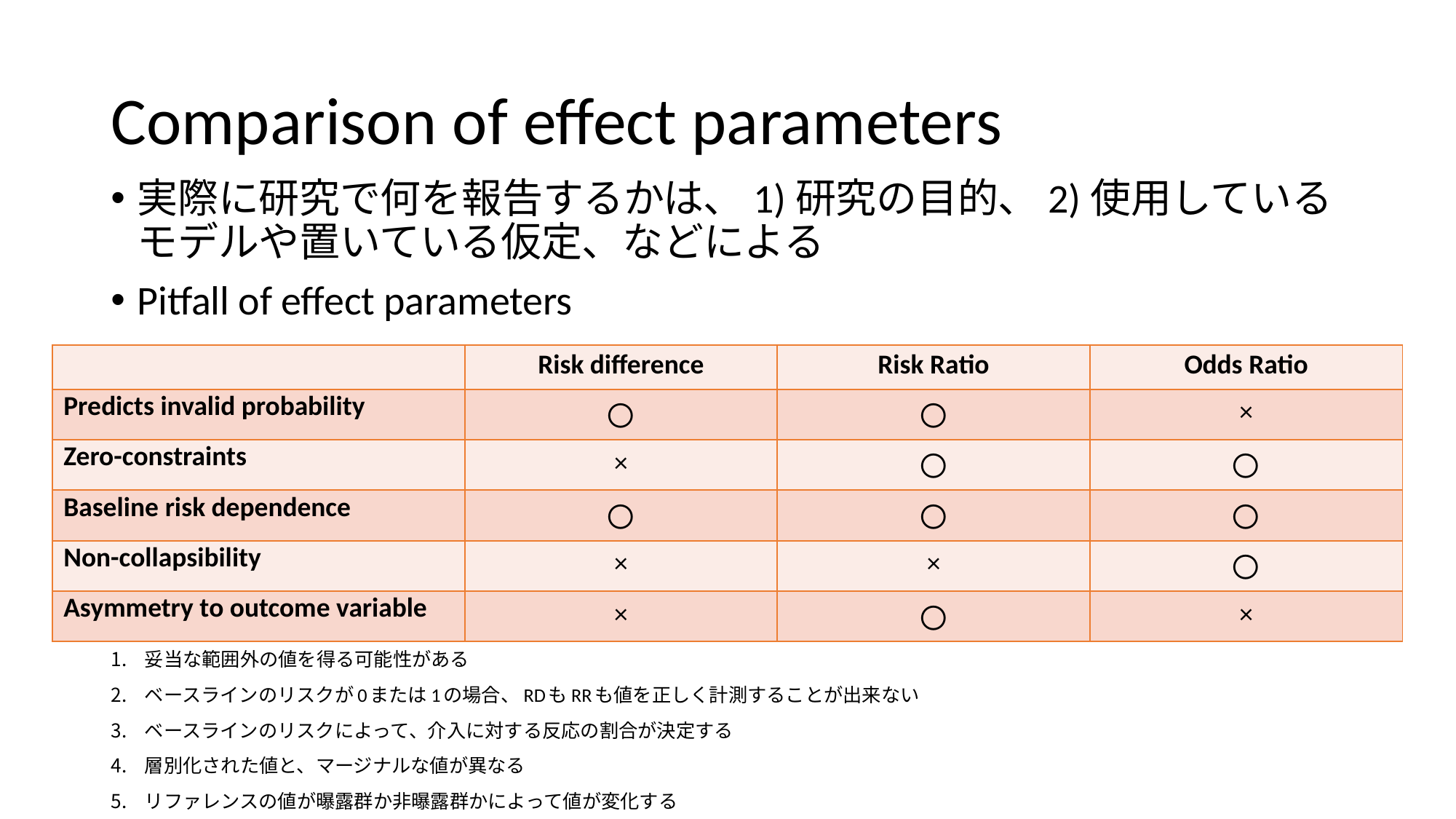

# Comparison of effect parameters
実際に研究で何を報告するかは、1)研究の目的、2)使用しているモデルや置いている仮定、などによる
Pitfall of effect parameters

|  | Risk difference | Risk Ratio | Odds Ratio |
| --- | --- | --- | --- |
| Predicts invalid probability | 〇 | 〇 | × |
| Zero-constraints | × | 〇 | 〇 |
| Baseline risk dependence | 〇 | 〇 | 〇 |
| Non-collapsibility | × | × | 〇 |
| Asymmetry to outcome variable | × | 〇 | × |
妥当な範囲外の値を得る可能性がある
ベースラインのリスクが0または1の場合、RDもRRも値を正しく計測することが出来ない
ベースラインのリスクによって、介入に対する反応の割合が決定する
層別化された値と、マージナルな値が異なる
リファレンスの値が曝露群か非曝露群かによって値が変化する